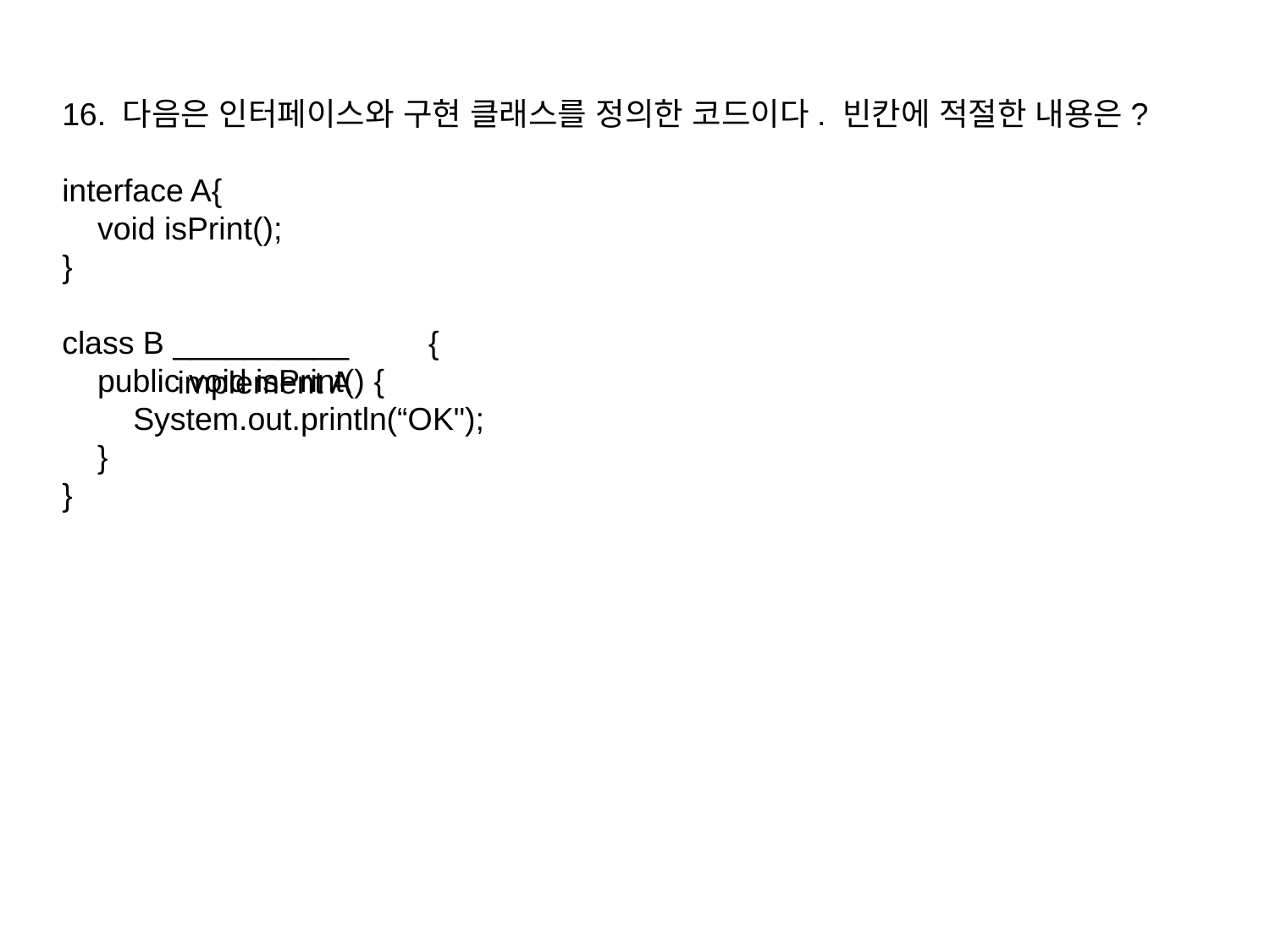

16. 다음은 인터페이스와 구현 클래스를 정의한 코드이다. 빈칸에 적절한 내용은?

interface A{
    void isPrint();
}

class B __________         {
    public void isPrint() {
        System.out.println(“OK");
    }
}

implement A